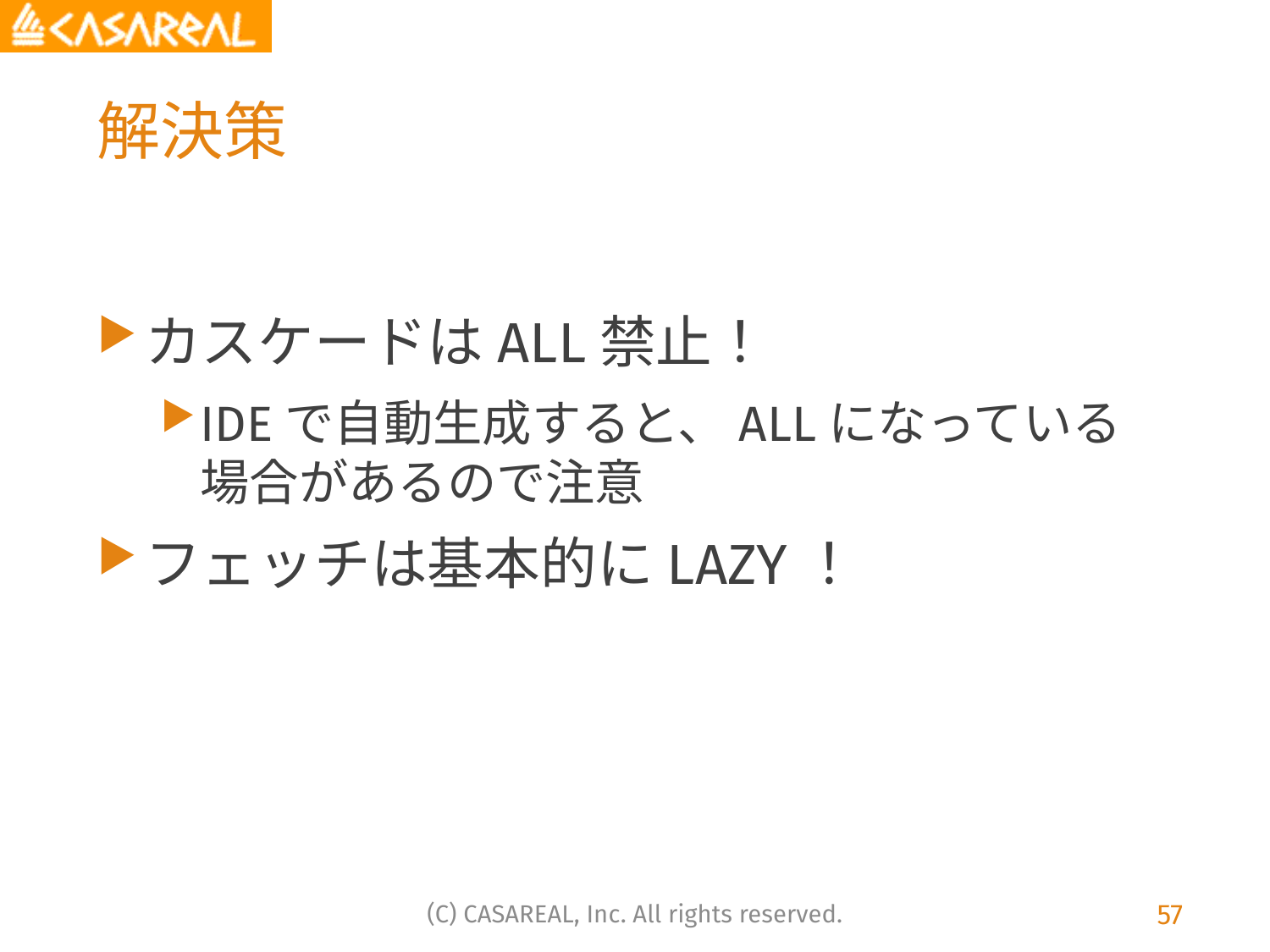

# 解決策
カスケードはALL禁止！
IDEで自動生成すると、ALLになっている
場合があるので注意
フェッチは基本的にLAZY！
(C) CASAREAL, Inc. All rights reserved.
57